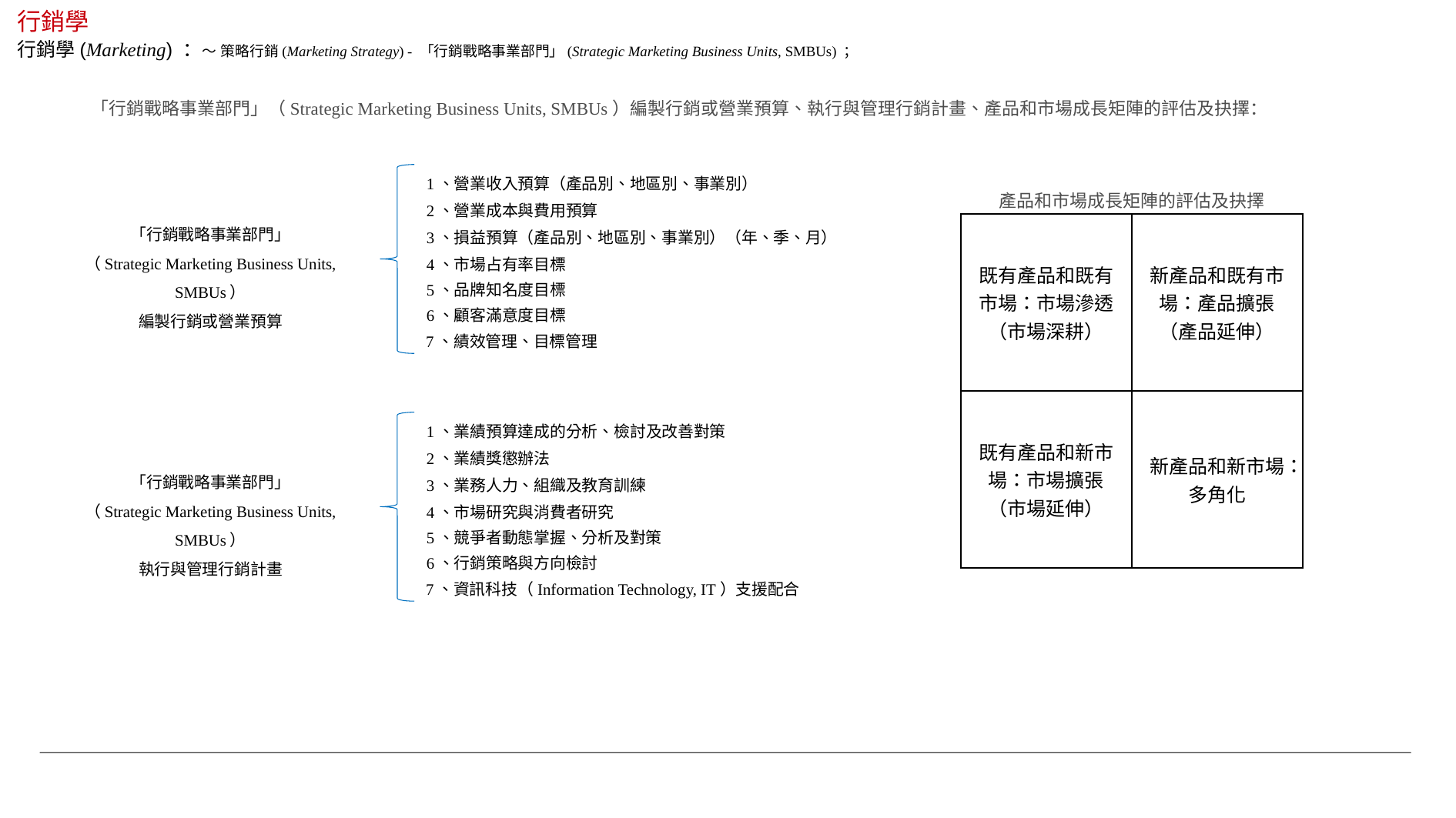

行銷學
行銷學(Marketing) ：～ 策略行銷(Marketing Strategy) - 「行銷戰略事業部門」(Strategic Marketing Business Units, SMBUs) ；
「行銷戰略事業部門」（Strategic Marketing Business Units, SMBUs）編製行銷或營業預算、執行與管理行銷計畫、產品和市場成長矩陣的評估及抉擇：
1、營業收入預算（產品別、地區別、事業別）

產品和市場成長矩陣的評估及抉擇
2、營業成本與費用預算
「行銷戰略事業部門」
（Strategic Marketing Business Units, SMBUs）
編製行銷或營業預算
3、損益預算（產品別、地區別、事業別）（年、季、月）
| 既有產品和既有市場：市場滲透（市場深耕） | 新產品和既有市場：產品擴張（產品延伸） |
| --- | --- |
| 既有產品和新市場：市場擴張（市場延伸） | 新產品和新市場：多角化 |
4、市場占有率目標
5、品牌知名度目標
6、顧客滿意度目標
7、績效管理、目標管理
1、業績預算達成的分析、檢討及改善對策

2、業績獎懲辦法
「行銷戰略事業部門」
（Strategic Marketing Business Units, SMBUs）
執行與管理行銷計畫
3、業務人力、組織及教育訓練
4、市場研究與消費者研究
5、競爭者動態掌握、分析及對策
6、行銷策略與方向檢討
7、資訊科技（Information Technology, IT）支援配合